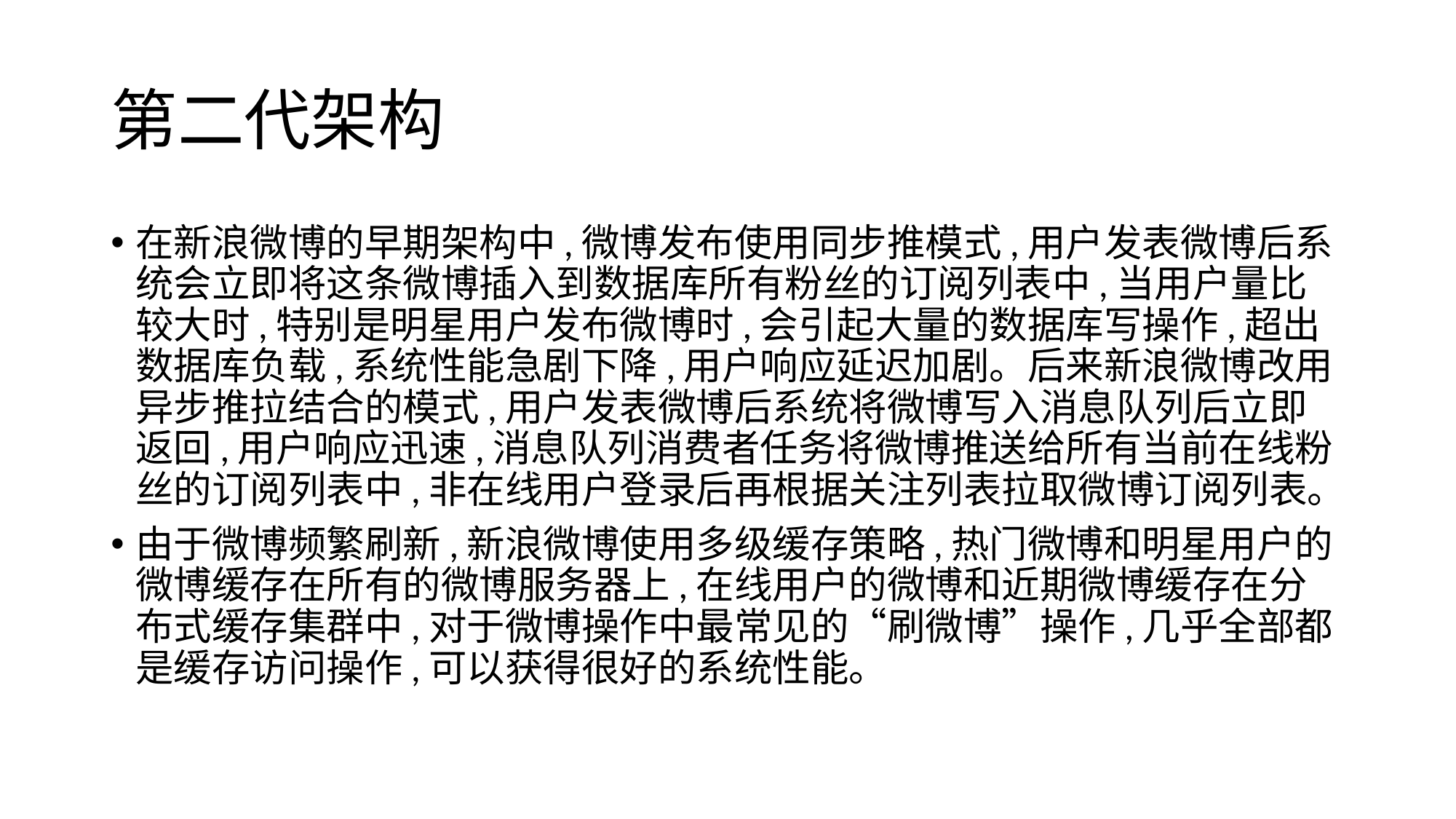

# 第二代架构
在新浪微博的早期架构中,微博发布使用同步推模式,用户发表微博后系统会立即将这条微博插入到数据库所有粉丝的订阅列表中,当用户量比较大时,特别是明星用户发布微博时,会引起大量的数据库写操作,超出数据库负载,系统性能急剧下降,用户响应延迟加剧。后来新浪微博改用异步推拉结合的模式,用户发表微博后系统将微博写入消息队列后立即返回,用户响应迅速,消息队列消费者任务将微博推送给所有当前在线粉丝的订阅列表中,非在线用户登录后再根据关注列表拉取微博订阅列表。
由于微博频繁刷新,新浪微博使用多级缓存策略,热门微博和明星用户的微博缓存在所有的微博服务器上,在线用户的微博和近期微博缓存在分布式缓存集群中,对于微博操作中最常见的“刷微博”操作,几乎全部都是缓存访问操作,可以获得很好的系统性能。